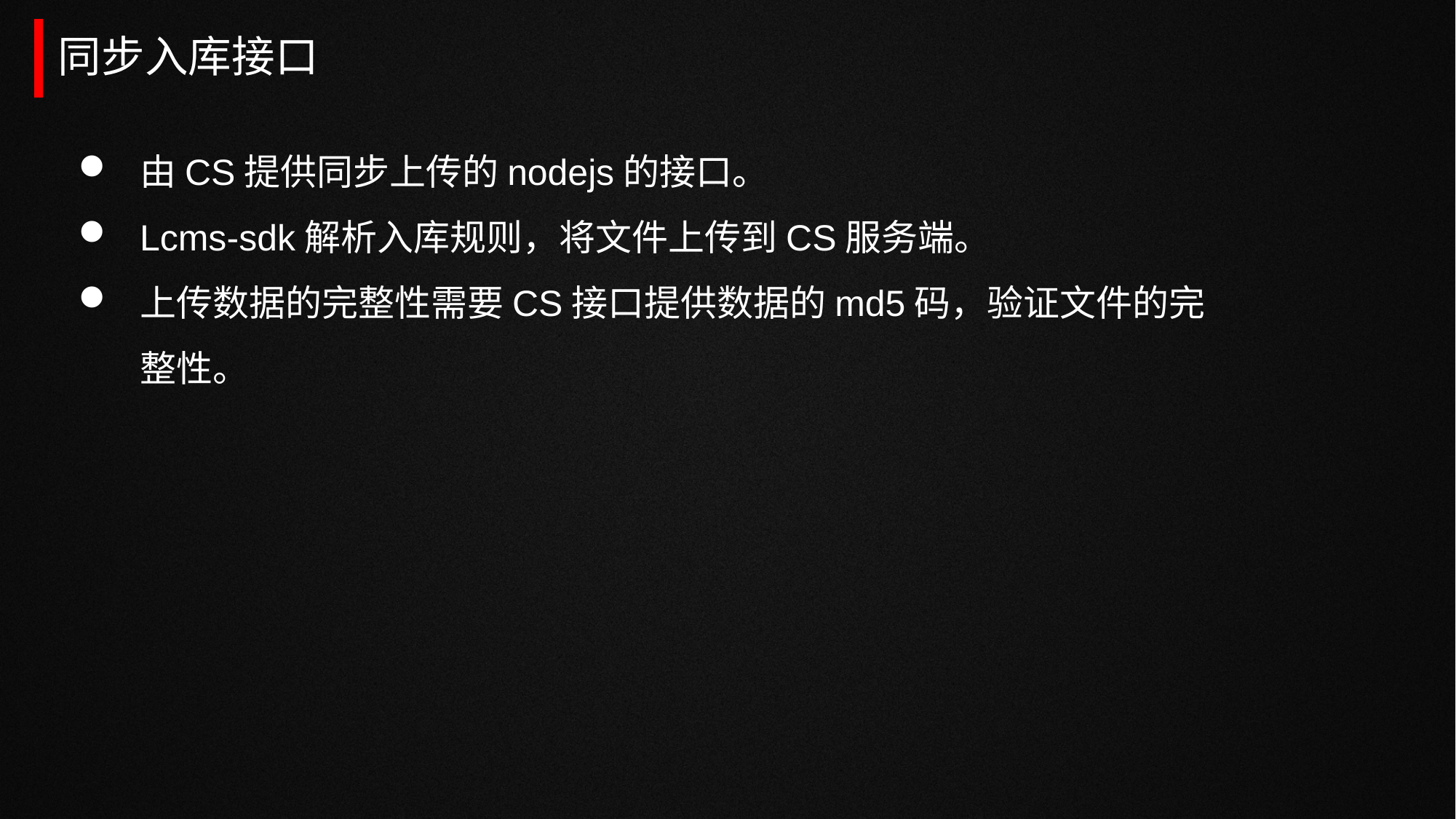

# 同步入库接口
由CS提供同步上传的nodejs的接口。
Lcms-sdk解析入库规则，将文件上传到CS服务端。
上传数据的完整性需要CS接口提供数据的md5码，验证文件的完整性。